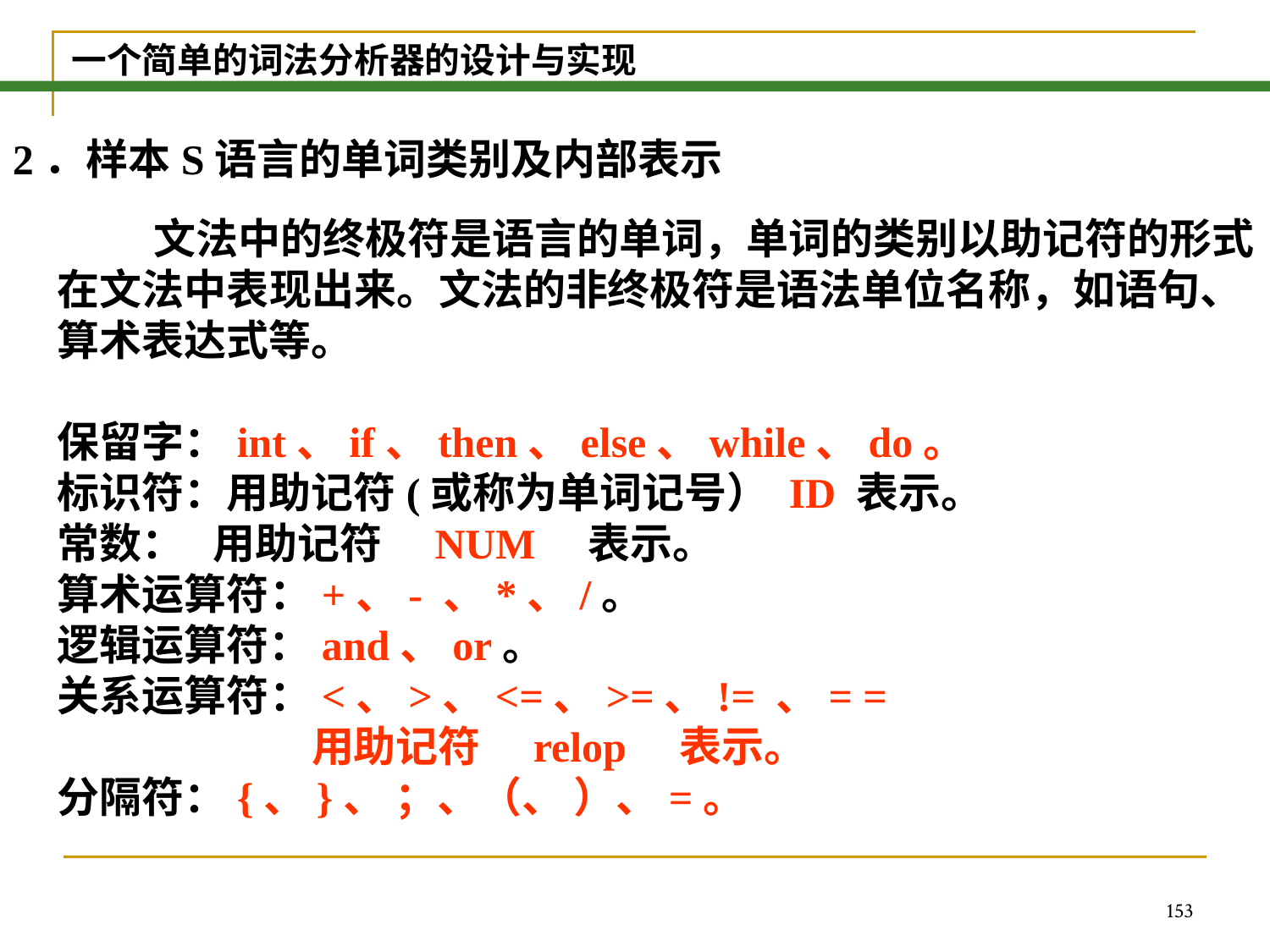

# 一个简单的词法分析器的设计与实现

2．样本S语言的单词类别及内部表示

         文法中的终极符是语言的单词，单词的类别以助记符的形式在文法中表现出来。文法的非终极符是语法单位名称，如语句、算术表达式等。

保留字：int、if、then、else、while、do。
标识符：用助记符(或称为单词记号） ID 表示。
常数：   用助记符　NUM　表示。
算术运算符：+、- 、*、/。
逻辑运算符：and、or。
关系运算符：<、>、<=、>=、!= 、= =
　　　　　　用助记符　relop　表示。
分隔符：{、}、 ；、（、 ）、=。
153